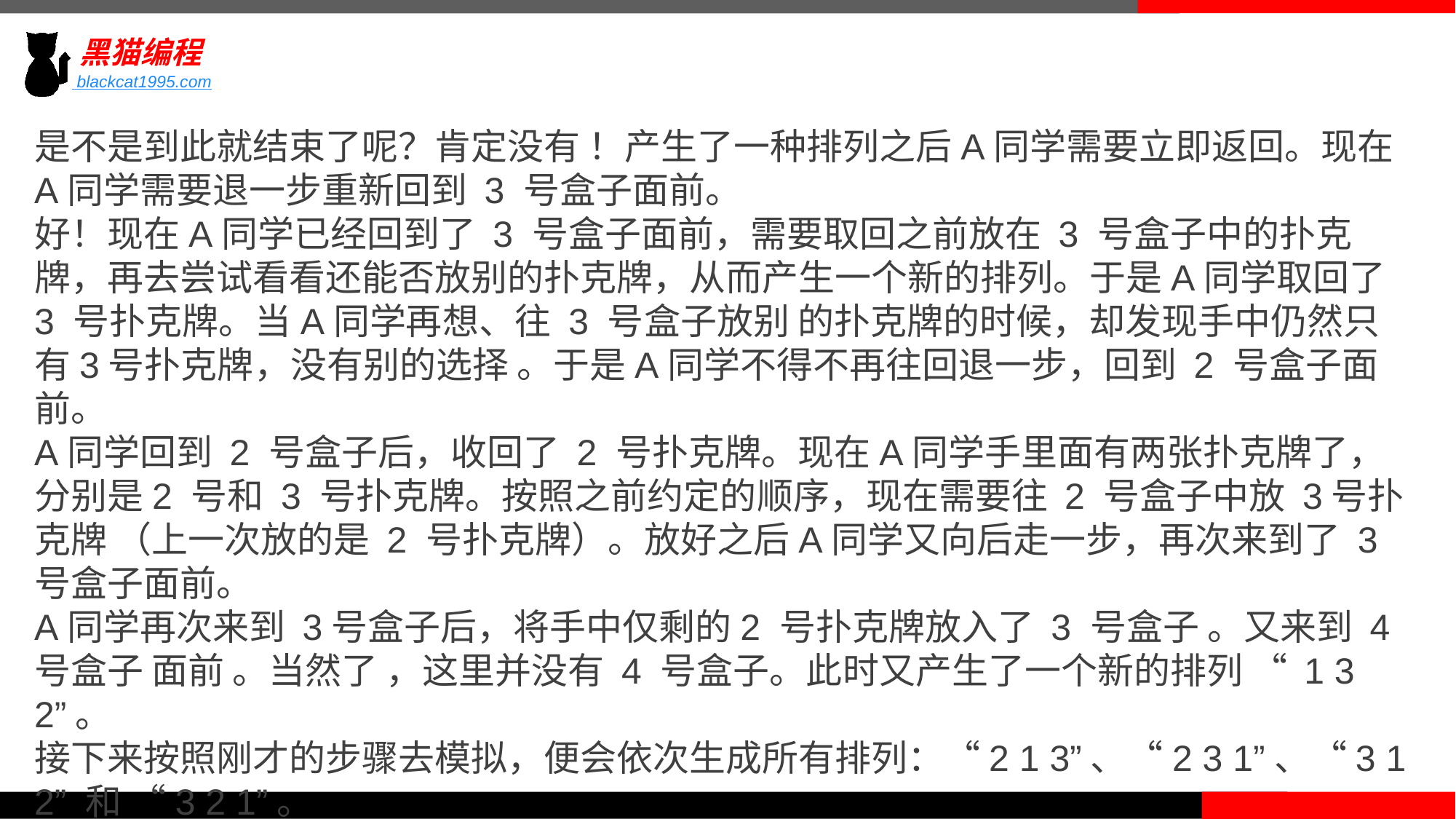

是不是到此就结束了呢？肯定没有 ！产生了一种排列之后A同学需要立即返回。现在A同学需要退一步重新回到 3 号盒子面前。
好！现在A同学已经回到了 3 号盒子面前，需要取回之前放在 3 号盒子中的扑克牌，再去尝试看看还能否放别的扑克牌，从而产生一个新的排列。于是A同学取回了3 号扑克牌。当A同学再想、往 3 号盒子放别 的扑克牌的时候，却发现手中仍然只有3号扑克牌，没有别的选择 。于是A同学不得不再往回退一步，回到 2 号盒子面前。
A同学回到 2 号盒子后，收回了 2 号扑克牌。现在A同学手里面有两张扑克牌了，分别是2 号和 3 号扑克牌。按照之前约定的顺序，现在需要往 2 号盒子中放 3号扑克牌 （上一次放的是 2 号扑克牌）。放好之后A同学又向后走一步，再次来到了 3 号盒子面前。
A同学再次来到 3号盒子后，将手中仅剩的2 号扑克牌放入了 3 号盒子 。又来到 4 号盒子 面前 。当然了 ，这里并没有 4 号盒子。此时又产生了一个新的排列 “ 1 3 2”。
接下来按照刚才的步骤去模拟，便会依次生成所有排列：“2 1 3”、“2 3 1”、“3 1 2” 和 “3 2 1”。